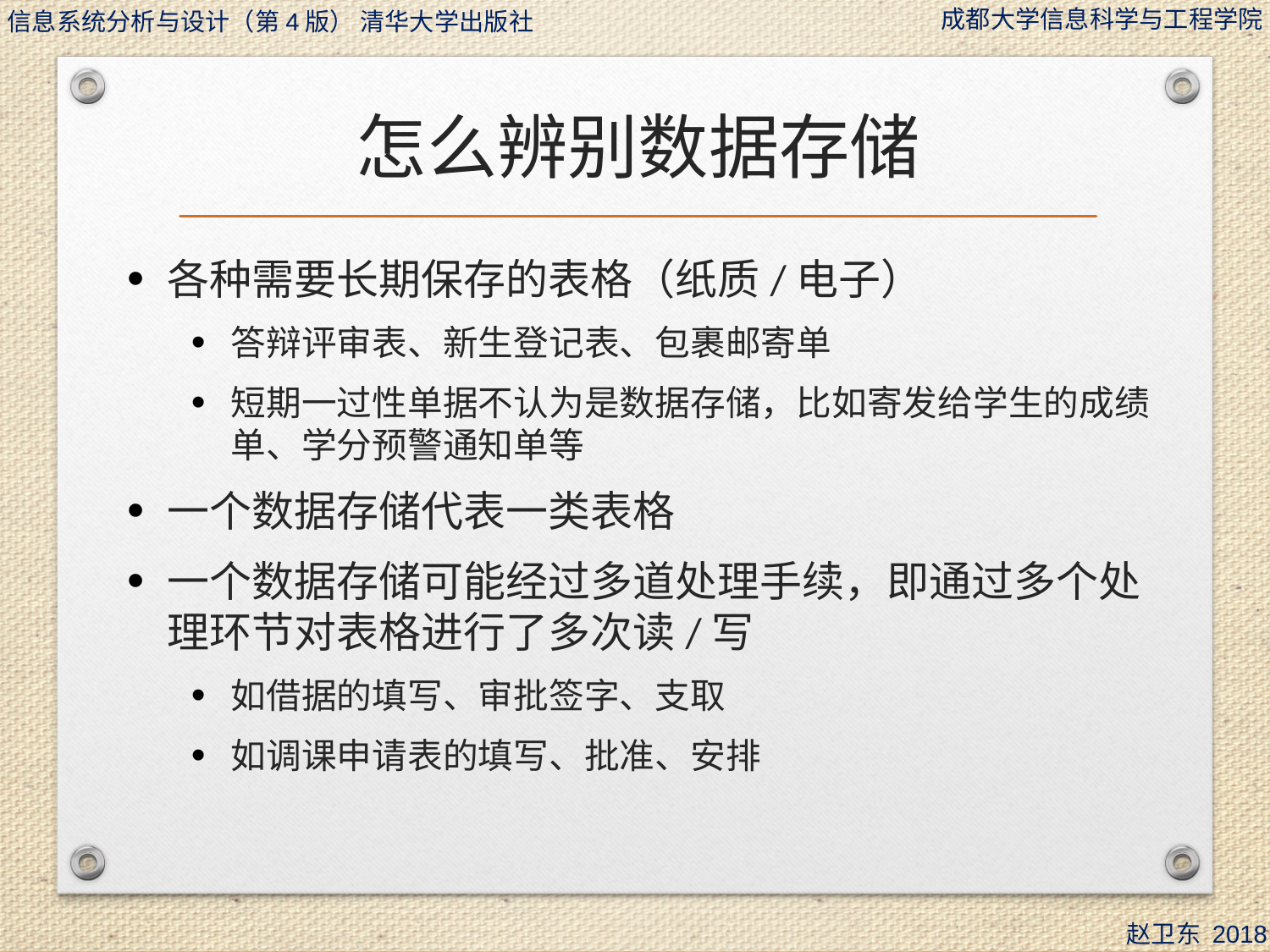

# 怎么辨别数据存储
各种需要长期保存的表格（纸质/电子）
答辩评审表、新生登记表、包裹邮寄单
短期一过性单据不认为是数据存储，比如寄发给学生的成绩单、学分预警通知单等
一个数据存储代表一类表格
一个数据存储可能经过多道处理手续，即通过多个处理环节对表格进行了多次读/写
如借据的填写、审批签字、支取
如调课申请表的填写、批准、安排